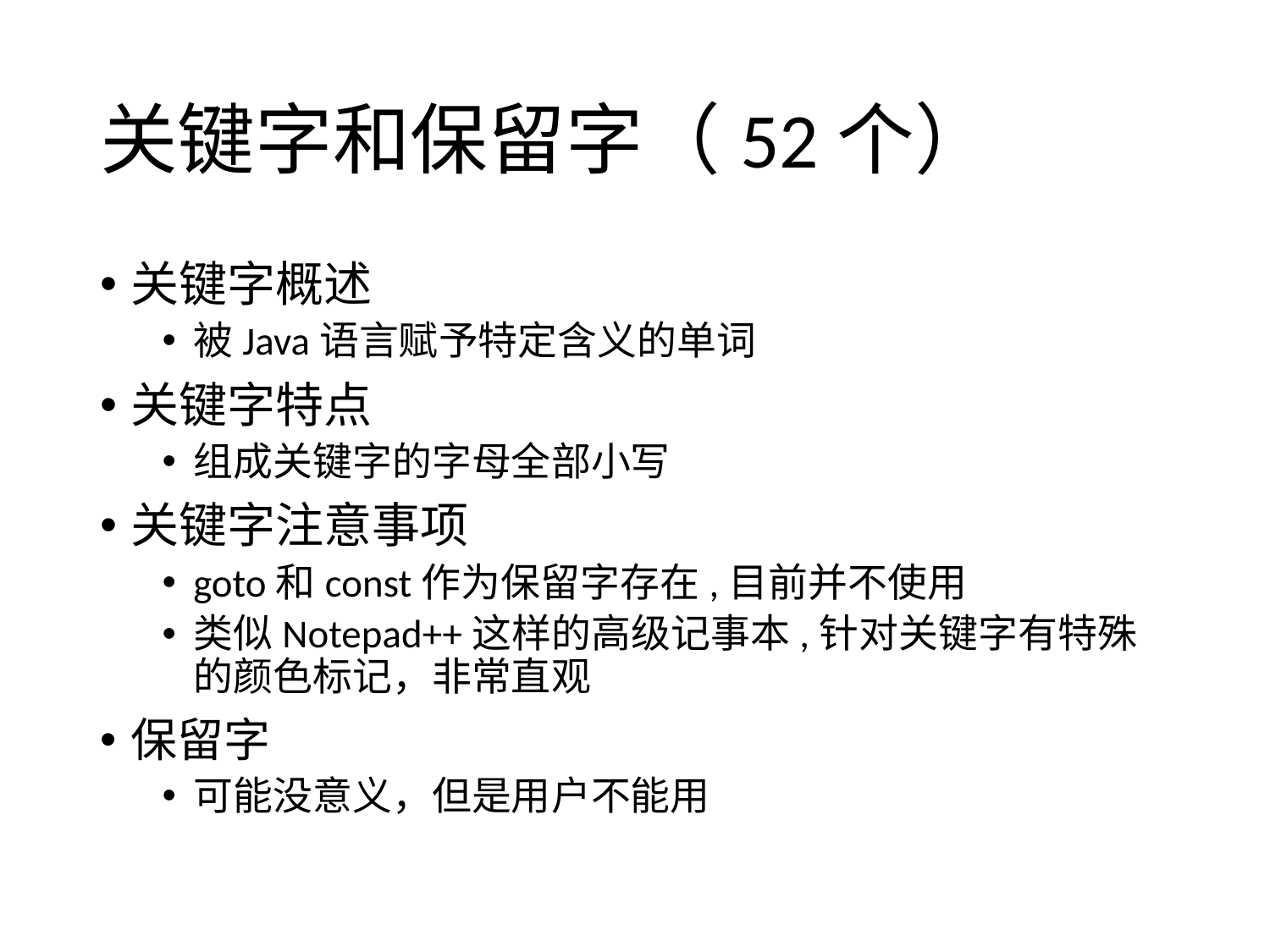

# 关键字和保留字（52个）
关键字概述
被Java语言赋予特定含义的单词
关键字特点
组成关键字的字母全部小写
关键字注意事项
goto和const作为保留字存在,目前并不使用
类似Notepad++这样的高级记事本,针对关键字有特殊的颜色标记，非常直观
保留字
可能没意义，但是用户不能用